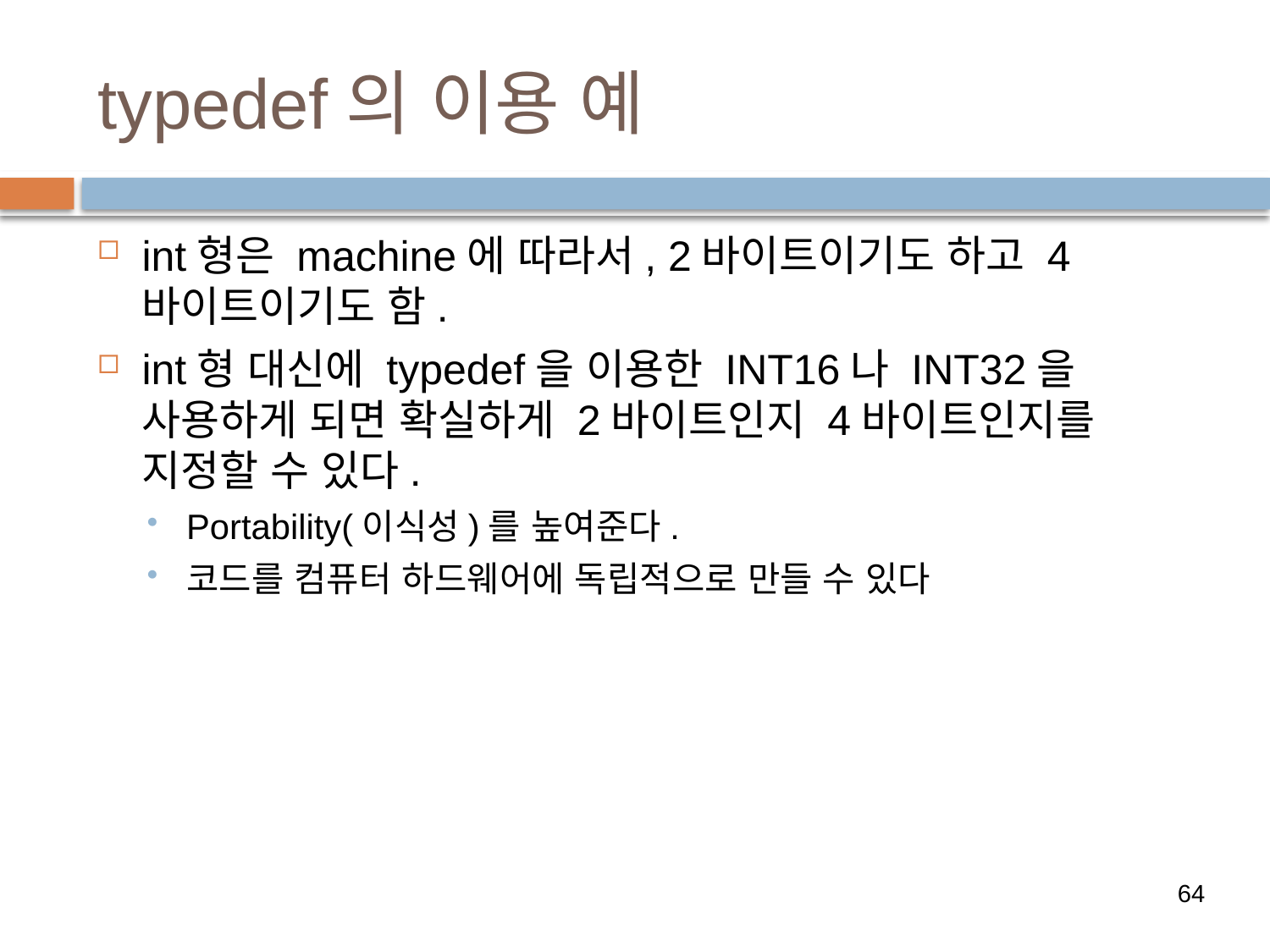

# typedef의 이용 예
int형은 machine에 따라서, 2바이트이기도 하고 4바이트이기도 함.
int형 대신에 typedef을 이용한 INT16나 INT32을 사용하게 되면 확실하게 2바이트인지 4바이트인지를 지정할 수 있다.
Portability(이식성)를 높여준다.
코드를 컴퓨터 하드웨어에 독립적으로 만들 수 있다
64